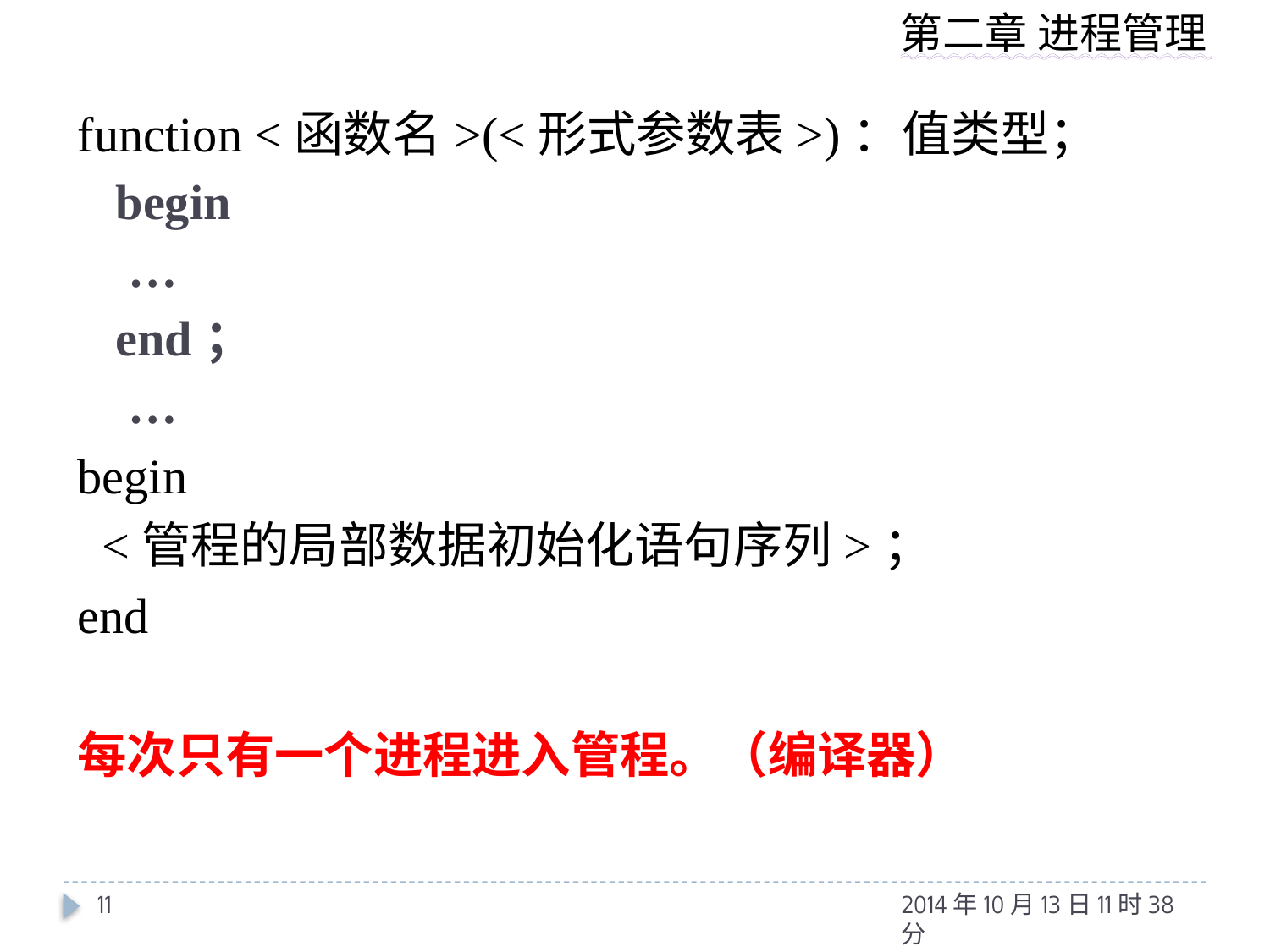

function <函数名>(<形式参数表>)：值类型；
begin
 …
end；
 …
begin
  <管程的局部数据初始化语句序列>；
end

每次只有一个进程进入管程。（编译器）

11
2014年10月13日11时38分